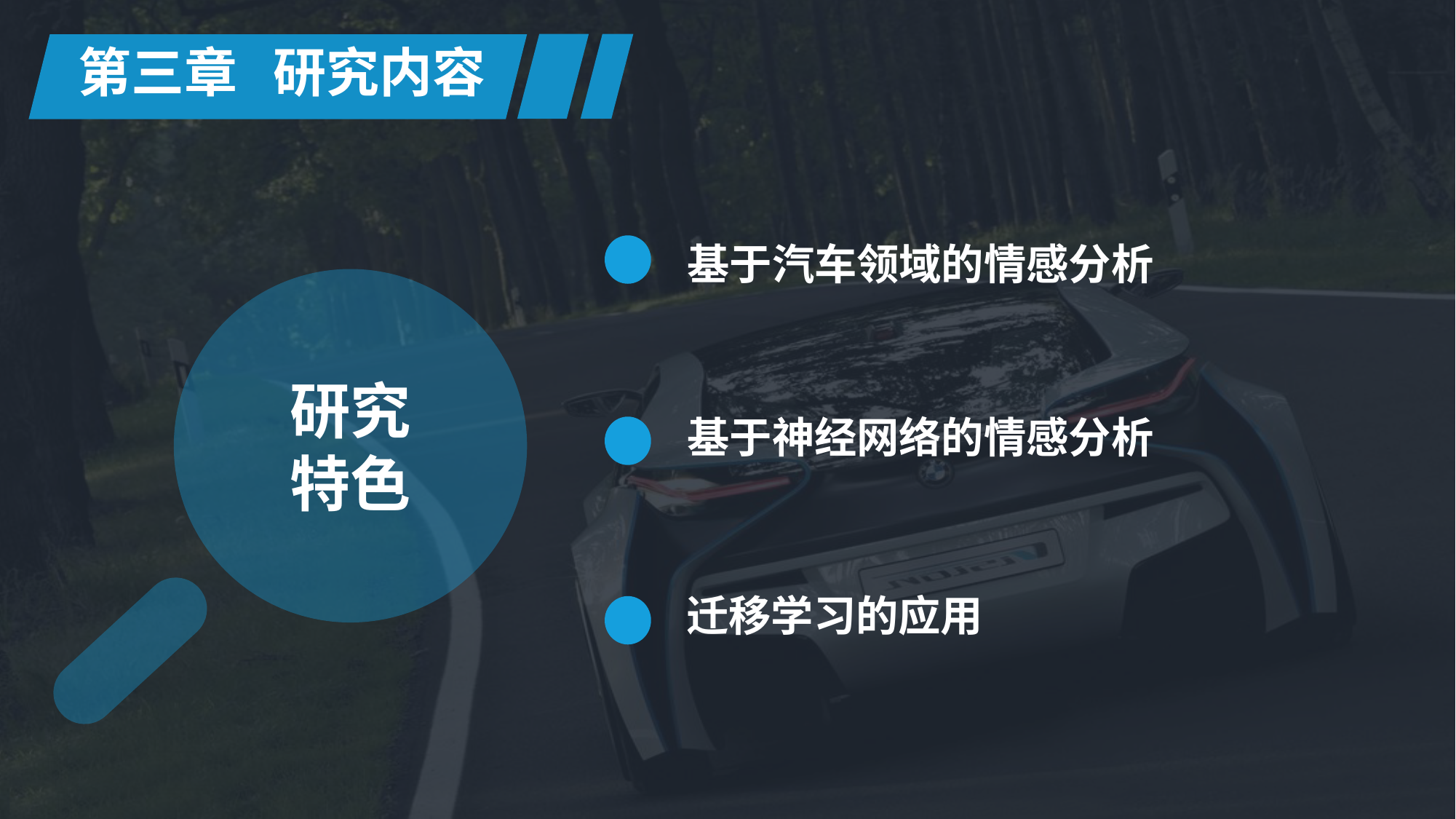

第三章   研究内容

基于汽车领域的情感分析

研究
特色

基于神经网络的情感分析

迁移学习的应用